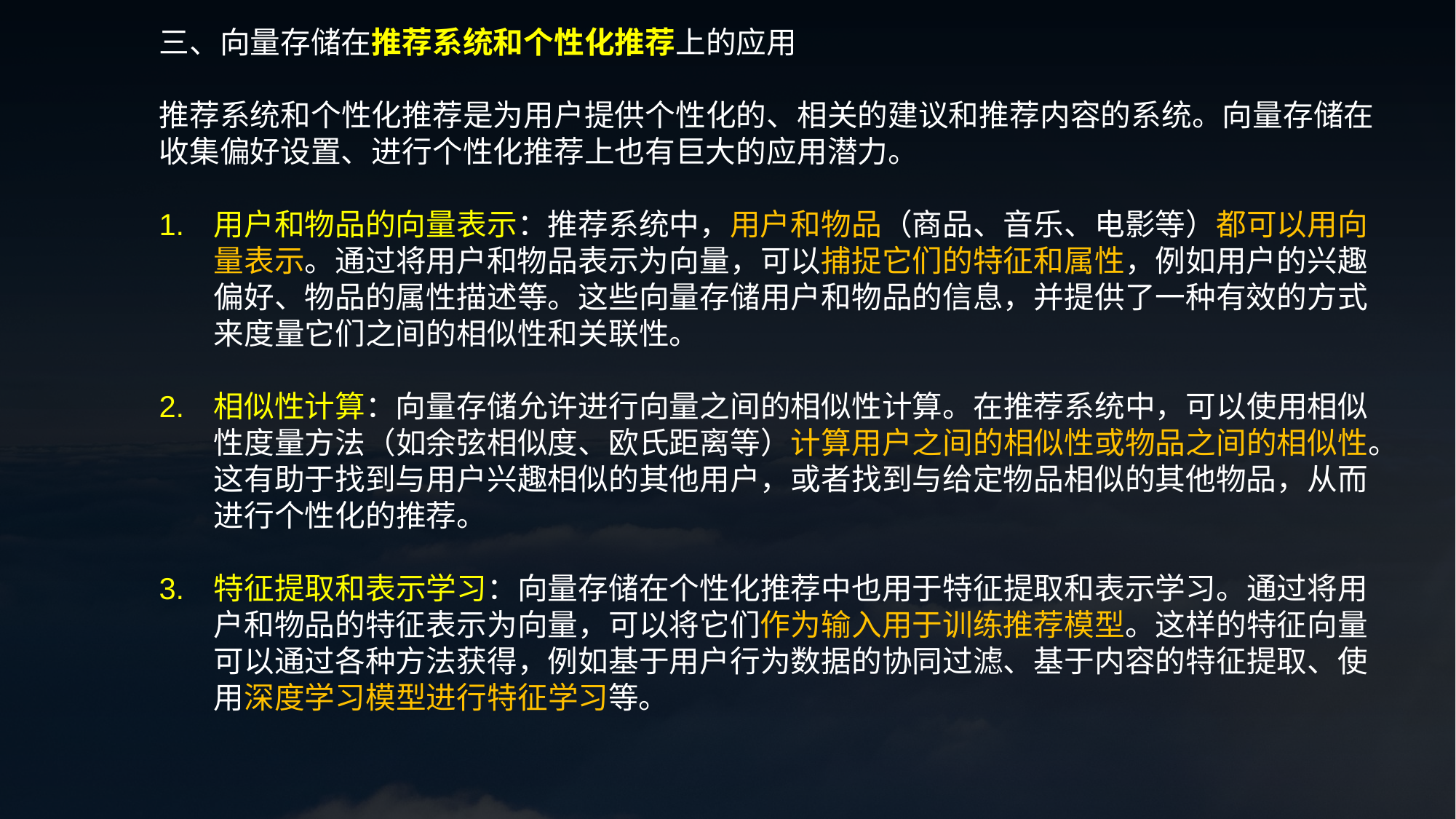

三、向量存储在推荐系统和个性化推荐上的应用

推荐系统和个性化推荐是为用户提供个性化的、相关的建议和推荐内容的系统。向量存储在收集偏好设置、进行个性化推荐上也有巨大的应用潜力。

用户和物品的向量表示：推荐系统中，用户和物品（商品、音乐、电影等）都可以用向量表示。通过将用户和物品表示为向量，可以捕捉它们的特征和属性，例如用户的兴趣偏好、物品的属性描述等。这些向量存储用户和物品的信息，并提供了一种有效的方式来度量它们之间的相似性和关联性。

相似性计算：向量存储允许进行向量之间的相似性计算。在推荐系统中，可以使用相似性度量方法（如余弦相似度、欧氏距离等）计算用户之间的相似性或物品之间的相似性。这有助于找到与用户兴趣相似的其他用户，或者找到与给定物品相似的其他物品，从而进行个性化的推荐。

特征提取和表示学习：向量存储在个性化推荐中也用于特征提取和表示学习。通过将用户和物品的特征表示为向量，可以将它们作为输入用于训练推荐模型。这样的特征向量可以通过各种方法获得，例如基于用户行为数据的协同过滤、基于内容的特征提取、使用深度学习模型进行特征学习等。